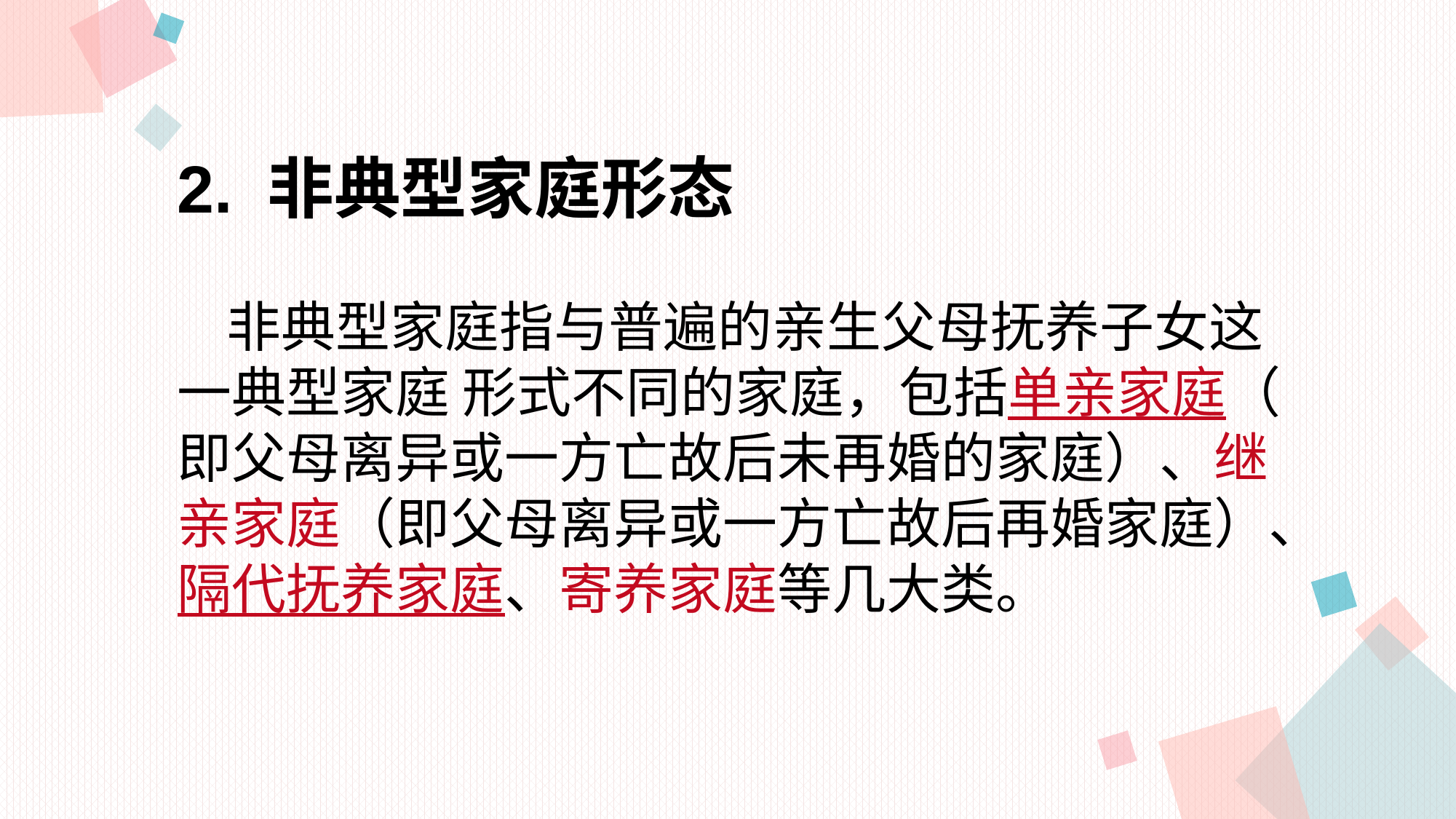

2. 非典型家庭形态

   非典型家庭指与普遍的亲生父母抚养子女这一典型家庭 形式不同的家庭，包括单亲家庭（ 即父母离异或一方亡故后未再婚的家庭）、继亲家庭（即父母离异或一方亡故后再婚家庭）、隔代抚养家庭、寄养家庭等几大类。